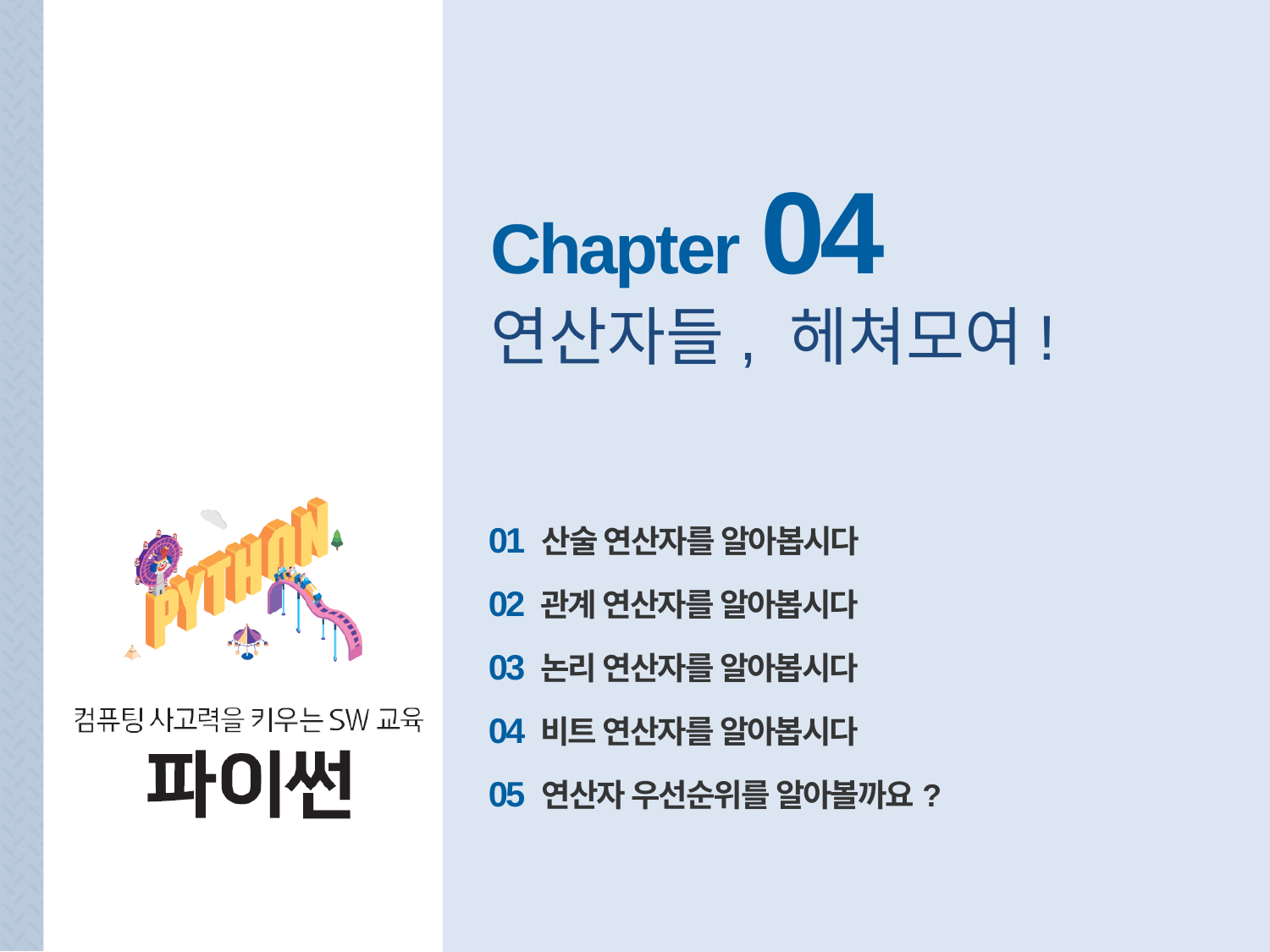

Chapter 04
연산자들, 헤쳐모여!
01 산술 연산자를 알아봅시다
02 관계 연산자를 알아봅시다
03 논리 연산자를 알아봅시다
04 비트 연산자를 알아봅시다
05 연산자 우선순위를 알아볼까요?